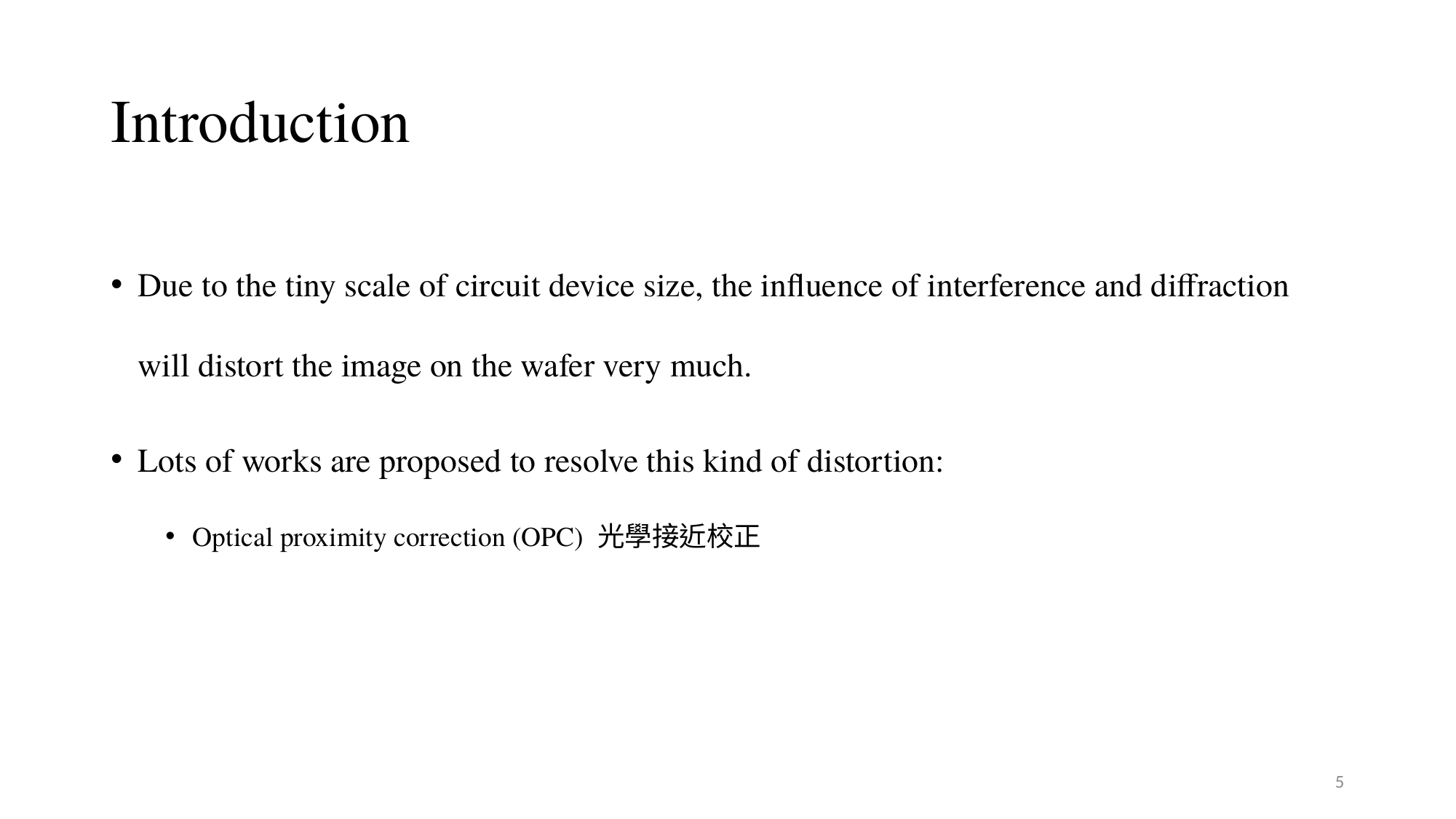

# Introduction
Due to the tiny scale of circuit device size, the influence of interference and diffraction will distort the image on the wafer very much.
Lots of works are proposed to resolve this kind of distortion:
Optical proximity correction (OPC) 光學接近校正

5